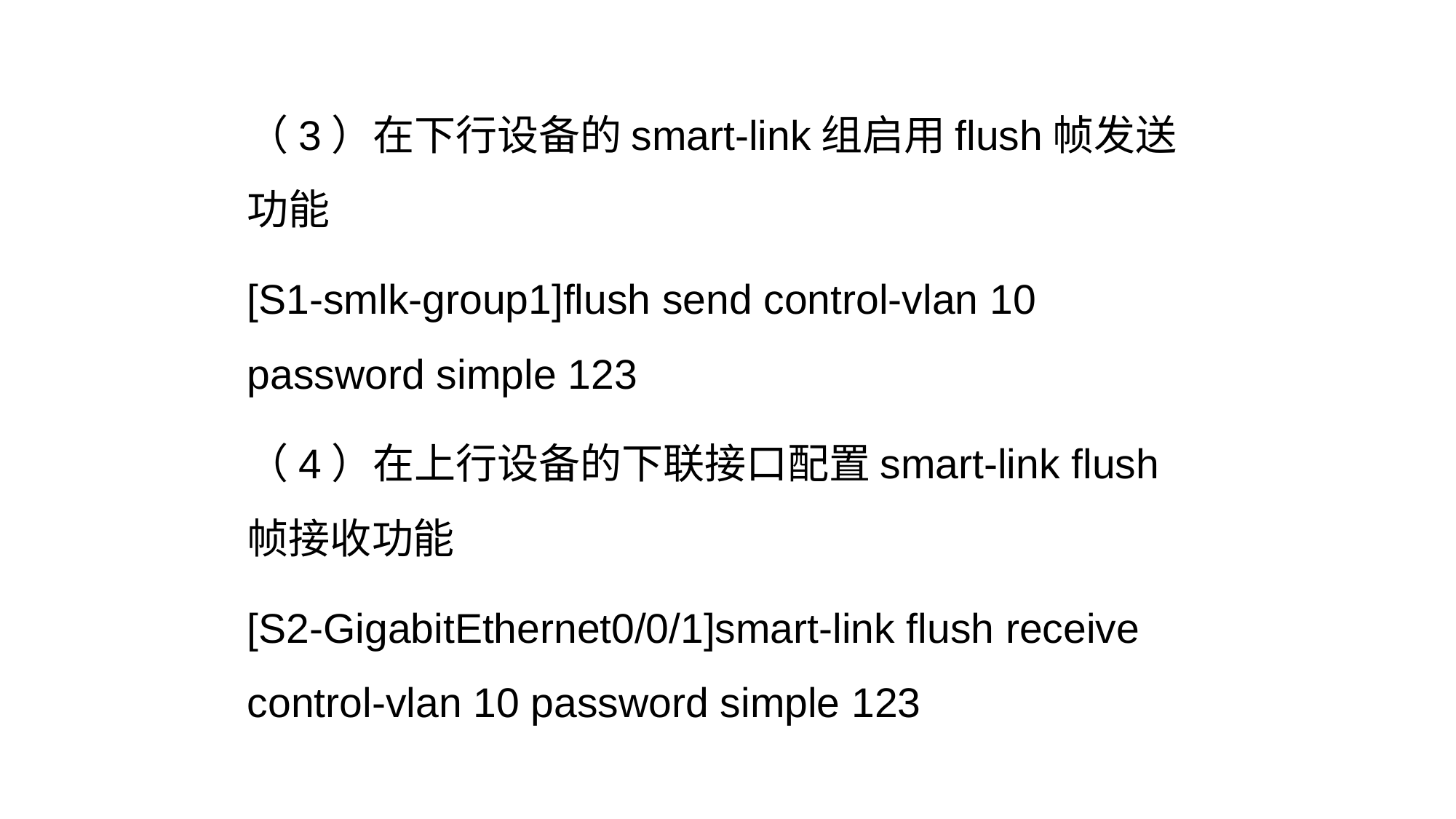

（3）在下行设备的smart-link组启用flush帧发送功能
[S1-smlk-group1]flush send control-vlan 10 password simple 123
（4）在上行设备的下联接口配置smart-link flush帧接收功能
[S2-GigabitEthernet0/0/1]smart-link flush receive control-vlan 10 password simple 123